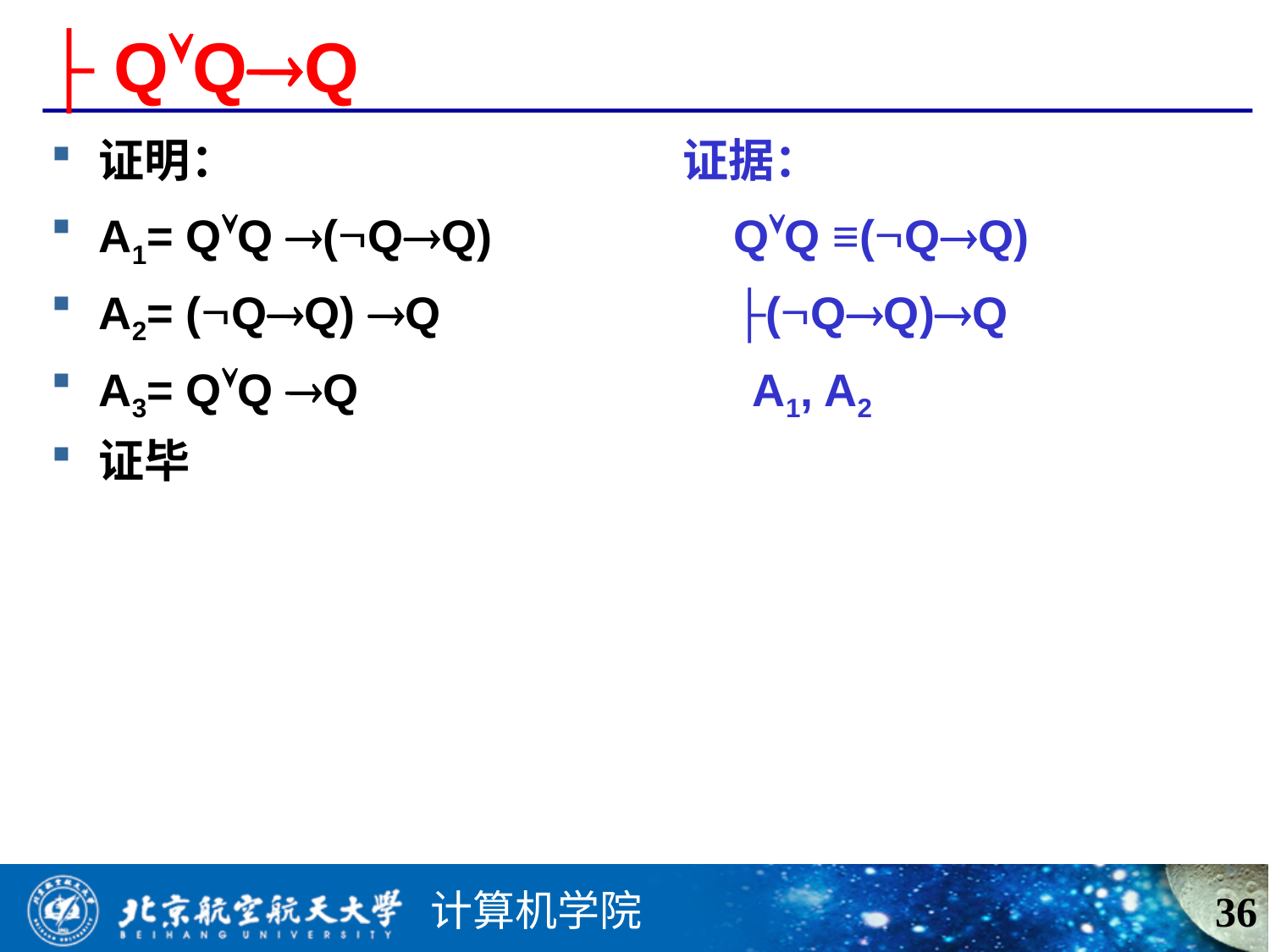

# ├ Q∨Q→Q
证明：                                           证据：
A1= Q∨Q →(¬Q→Q)                   Q∨Q ≡(¬Q→Q)
A2= (¬Q→Q) →Q                       ├(¬Q→Q)→Q
A3= Q∨Q →Q                               A1, A2
证毕